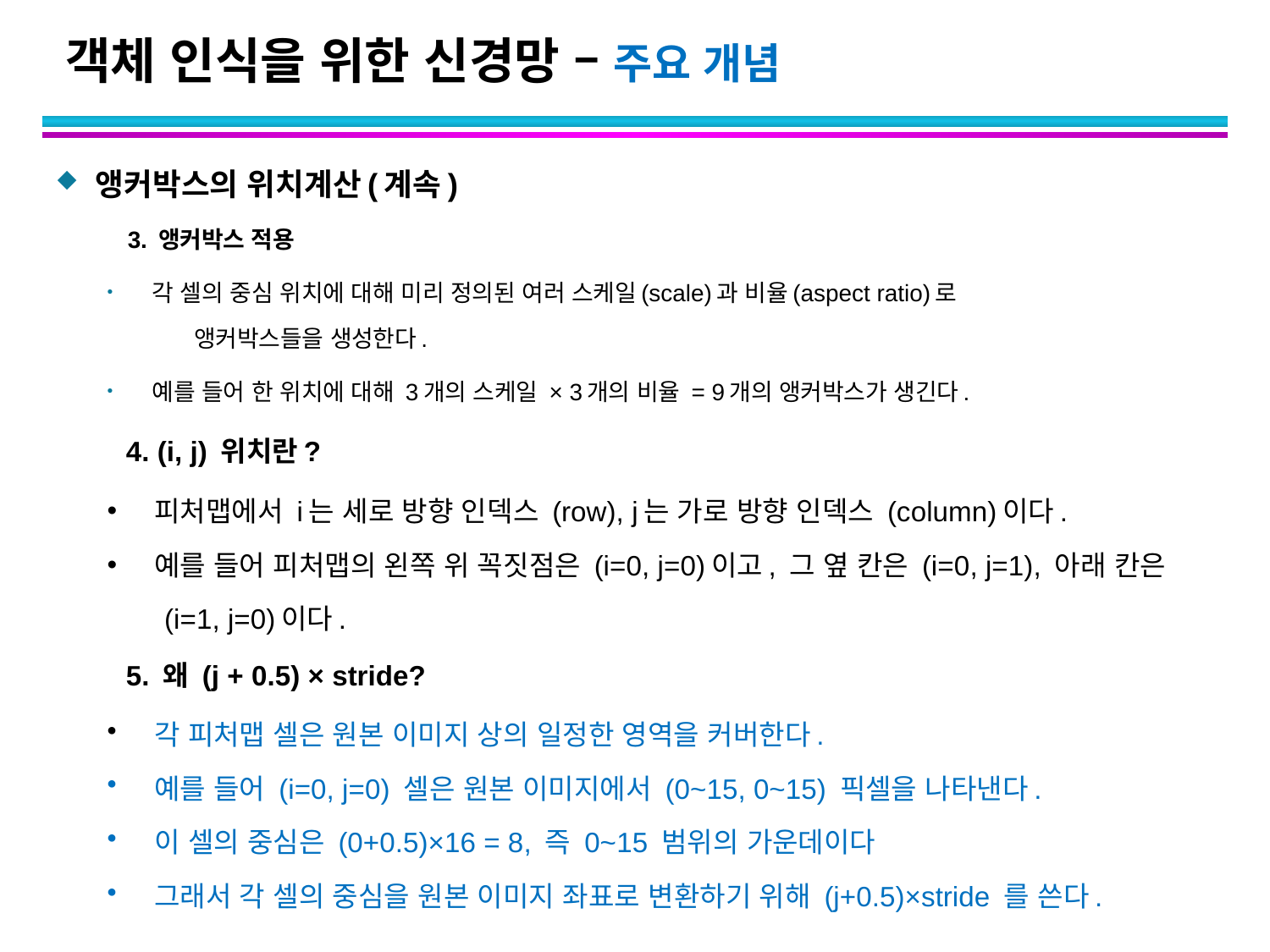

# 객체 인식을 위한 신경망 – 주요 개념
앵커박스의 위치계산(계속)
           3. 앵커박스 적용
 각 셀의 중심 위치에 대해 미리 정의된 여러 스케일(scale)과 비율(aspect ratio)로
  앵커박스들을 생성한다.
 예를 들어 한 위치에 대해 3개의 스케일 × 3개의 비율 = 9개의 앵커박스가 생긴다.
 4. (i, j) 위치란?
 피처맵에서 i는 세로 방향 인덱스 (row), j는 가로 방향 인덱스 (column)이다.
 예를 들어 피처맵의 왼쪽 위 꼭짓점은 (i=0, j=0)이고, 그 옆 칸은 (i=0, j=1), 아래 칸은
   (i=1, j=0)이다.
 5. 왜 (j + 0.5) × stride?
 각 피처맵 셀은 원본 이미지 상의 일정한 영역을 커버한다.
 예를 들어 (i=0, j=0) 셀은 원본 이미지에서 (0~15, 0~15) 픽셀을 나타낸다.
 이 셀의 중심은 (0+0.5)×16 = 8, 즉 0~15 범위의 가운데이다
 그래서 각 셀의 중심을 원본 이미지 좌표로 변환하기 위해 (j+0.5)×stride 를 쓴다.